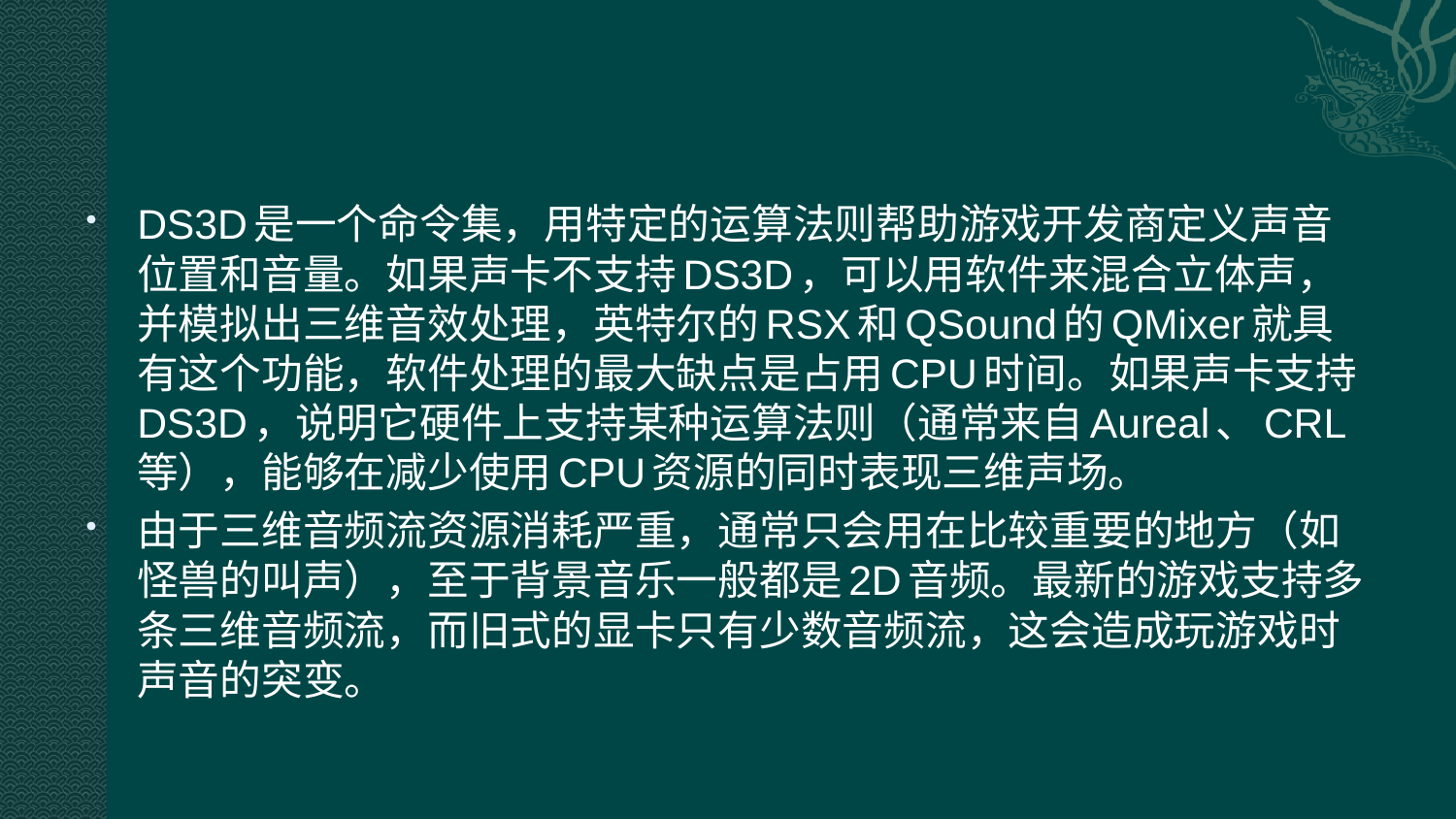

#
DS3D是一个命令集，用特定的运算法则帮助游戏开发商定义声音位置和音量。如果声卡不支持DS3D，可以用软件来混合立体声，并模拟出三维音效处理，英特尔的RSX和QSound的QMixer就具有这个功能，软件处理的最大缺点是占用CPU时间。如果声卡支持DS3D，说明它硬件上支持某种运算法则（通常来自Aureal、CRL等），能够在减少使用CPU资源的同时表现三维声场。
由于三维音频流资源消耗严重，通常只会用在比较重要的地方（如怪兽的叫声），至于背景音乐一般都是2D音频。最新的游戏支持多条三维音频流，而旧式的显卡只有少数音频流，这会造成玩游戏时声音的突变。